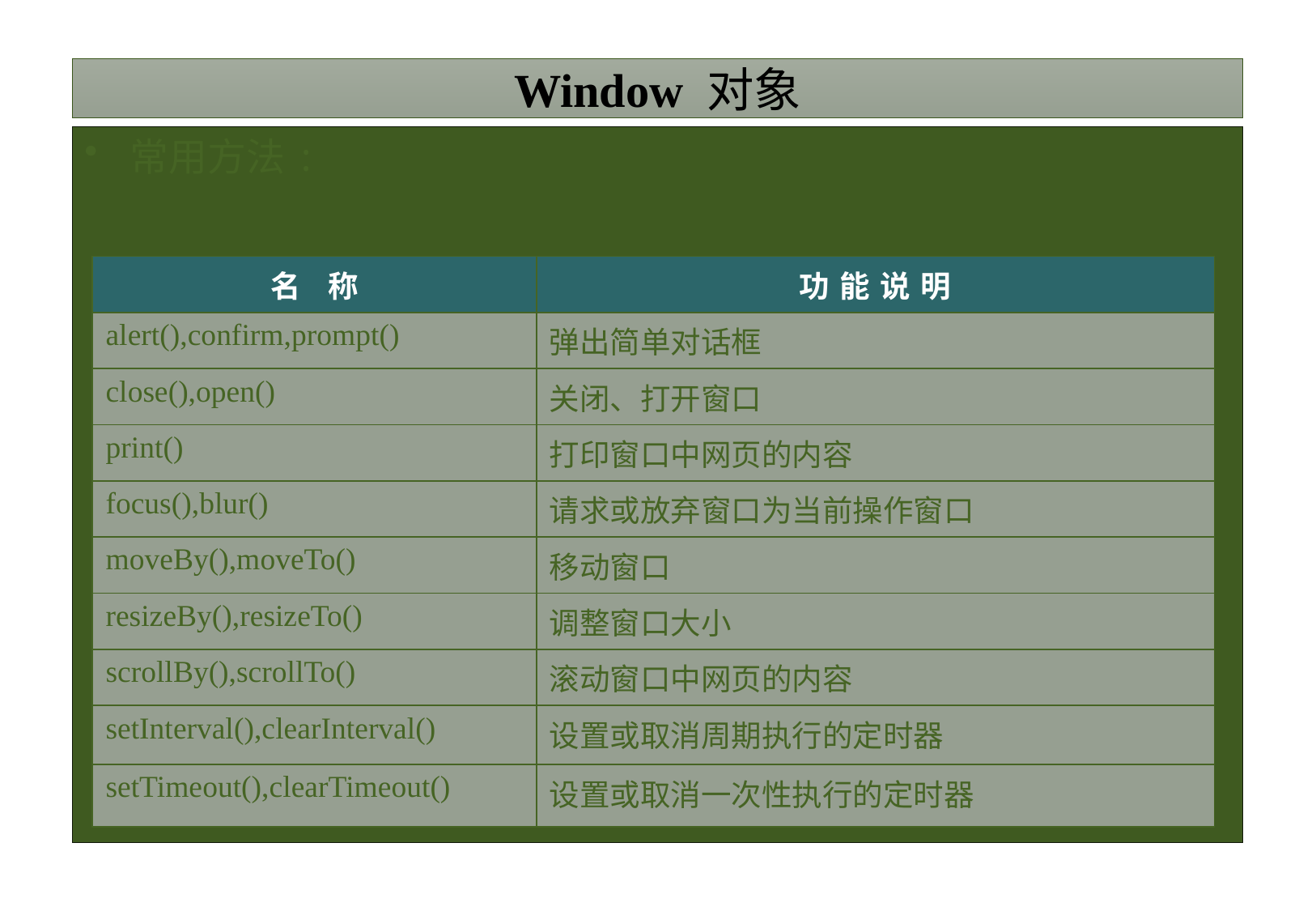

# Window 对象
常用方法:
| 名 称 | 功能说明 |
| --- | --- |
| alert(),confirm,prompt() | 弹出简单对话框 |
| close(),open() | 关闭、打开窗口 |
| print() | 打印窗口中网页的内容 |
| focus(),blur() | 请求或放弃窗口为当前操作窗口 |
| moveBy(),moveTo() | 移动窗口 |
| resizeBy(),resizeTo() | 调整窗口大小 |
| scrollBy(),scrollTo() | 滚动窗口中网页的内容 |
| setInterval(),clearInterval() | 设置或取消周期执行的定时器 |
| setTimeout(),clearTimeout() | 设置或取消一次性执行的定时器 |